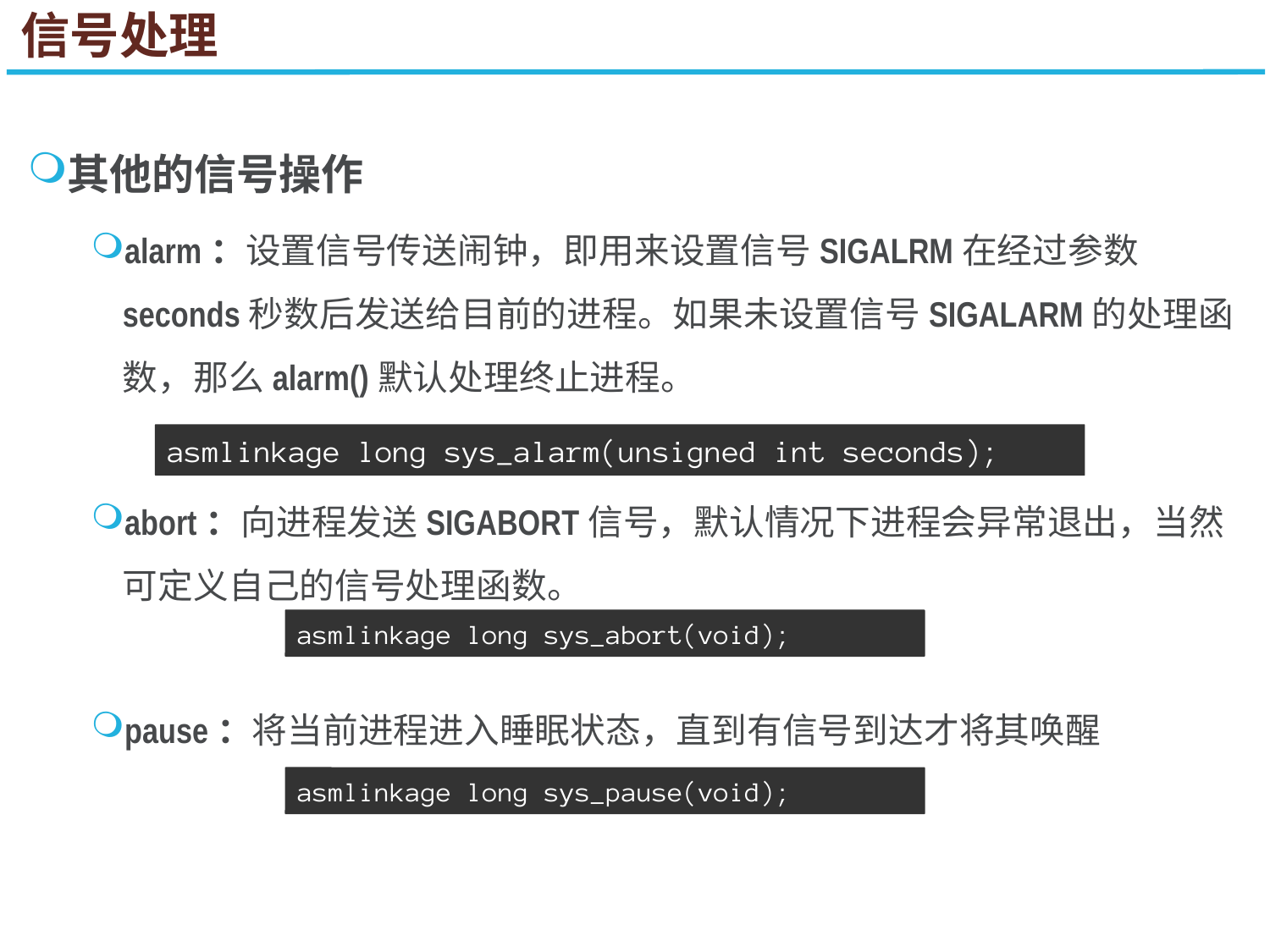

信号处理
其他的信号操作
alarm：设置信号传送闹钟，即用来设置信号SIGALRM在经过参数seconds秒数后发送给目前的进程。如果未设置信号SIGALARM的处理函数，那么alarm()默认处理终止进程。

abort：向进程发送SIGABORT信号，默认情况下进程会异常退出，当然可定义自己的信号处理函数。

pause：将当前进程进入睡眠状态，直到有信号到达才将其唤醒

asmlinkage long sys_alarm(unsigned int seconds);
asmlinkage long sys_abort(void);
asmlinkage long sys_pause(void);